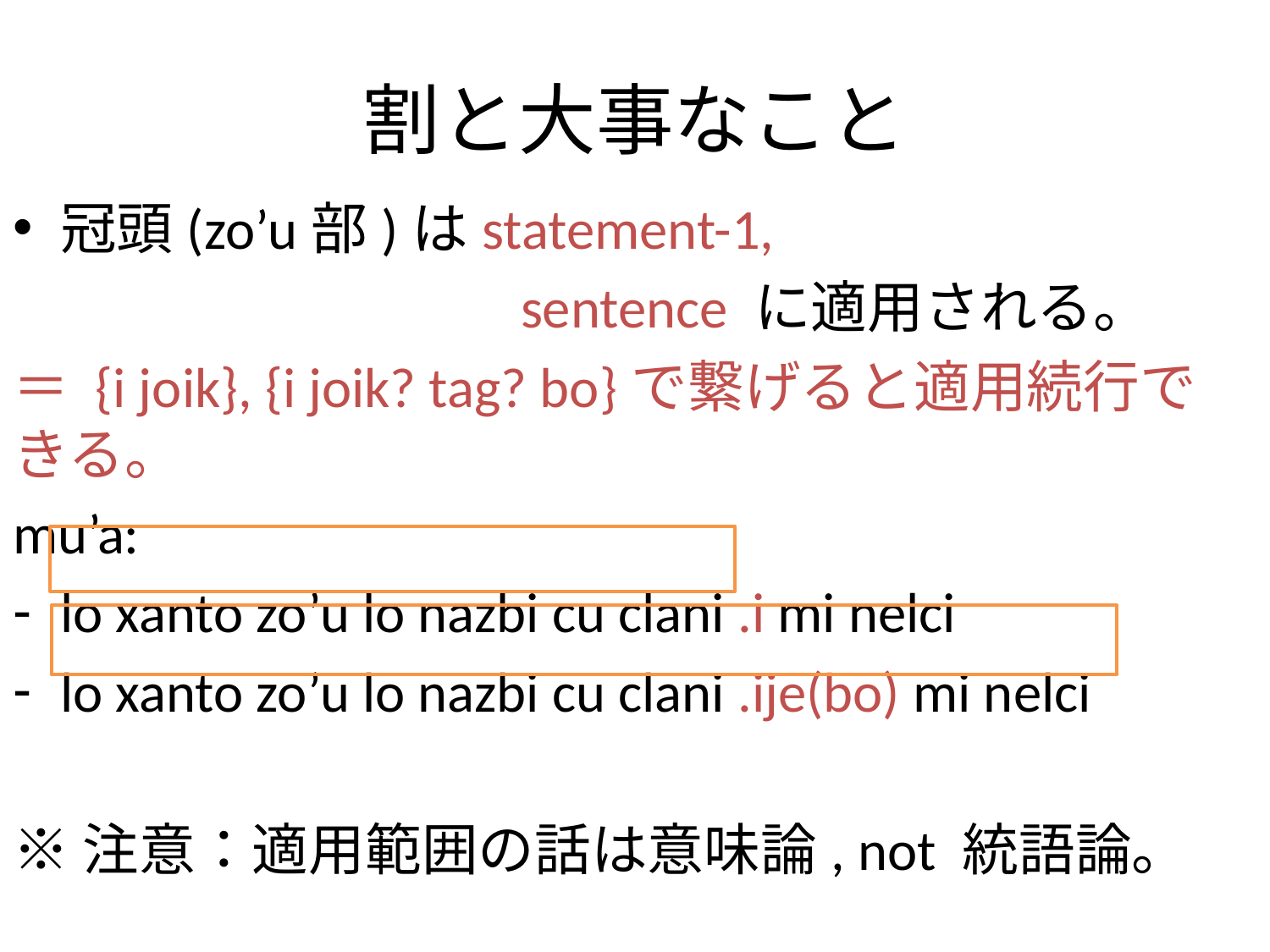

# 割と大事なこと
冠頭(zo’u部)はstatement-1,
				sentence に適用される。
＝ {i joik}, {i joik? tag? bo}で繋げると適用続行できる。
mu’a:
lo xanto zo’u lo nazbi cu clani .i mi nelci
lo xanto zo’u lo nazbi cu clani .ije(bo) mi nelci

※注意：適用範囲の話は意味論, not 統語論。